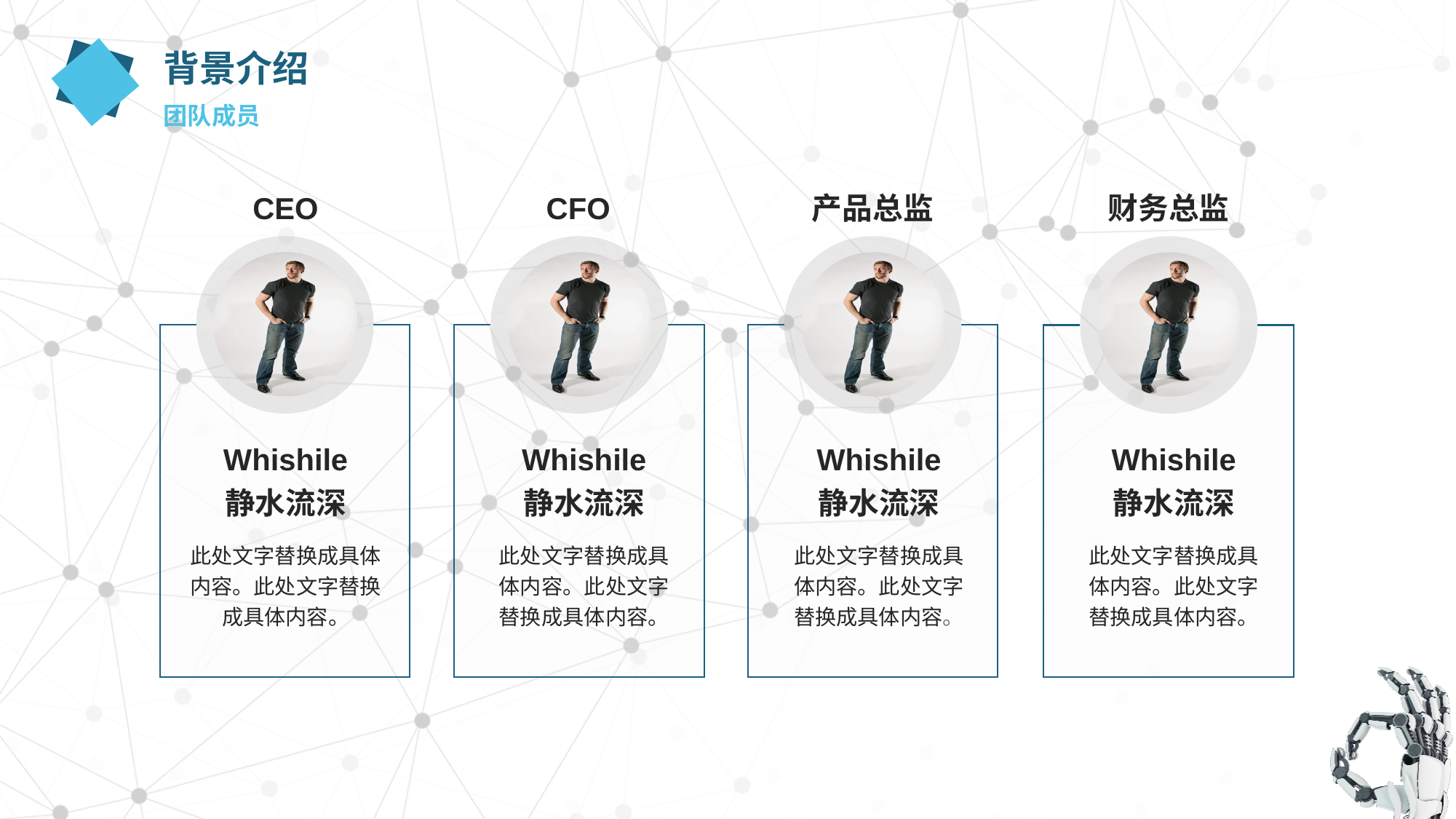

背景介绍
团队成员
CEO

Whishile
静水流深

此处文字替换成具体内容。此处文字替换成具体内容。
CFO

Whishile
静水流深

此处文字替换成具体内容。此处文字替换成具体内容。
产品总监

Whishile
静水流深

此处文字替换成具体内容。此处文字替换成具体内容。
财务总监

Whishile
静水流深

此处文字替换成具体内容。此处文字替换成具体内容。